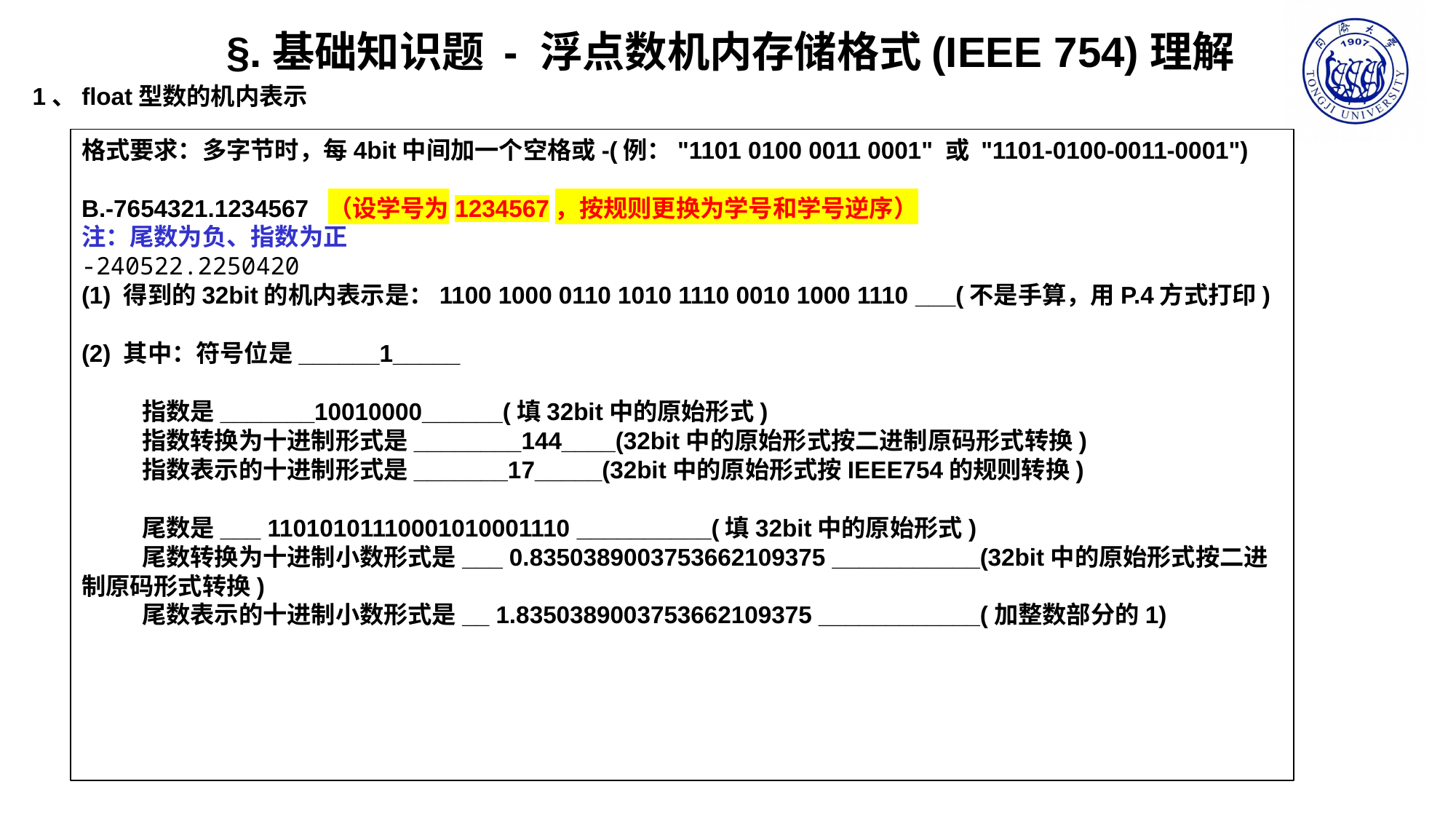

§.基础知识题 - 浮点数机内存储格式(IEEE 754)理解
1、float型数的机内表示
格式要求：多字节时，每4bit中间加一个空格或-(例："1101 0100 0011 0001" 或 "1101-0100-0011-0001")

B.-7654321.1234567  （设学号为1234567，按规则更换为学号和学号逆序）
注：尾数为负、指数为正
-240522.2250420
(1) 得到的32bit的机内表示是：1100 1000 0110 1010 1110 0010 1000 1110 ___(不是手算，用P.4方式打印)

(2) 其中：符号位是______1_____

          指数是_______10010000______(填32bit中的原始形式)
          指数转换为十进制形式是________144____(32bit中的原始形式按二进制原码形式转换)
          指数表示的十进制形式是_______17_____(32bit中的原始形式按IEEE754的规则转换)

          尾数是___ 11010101110001010001110 __________(填32bit中的原始形式)
          尾数转换为十进制小数形式是___ 0.8350389003753662109375 ___________(32bit中的原始形式按二进制原码形式转换)
          尾数表示的十进制小数形式是__ 1.8350389003753662109375 ____________(加整数部分的1)